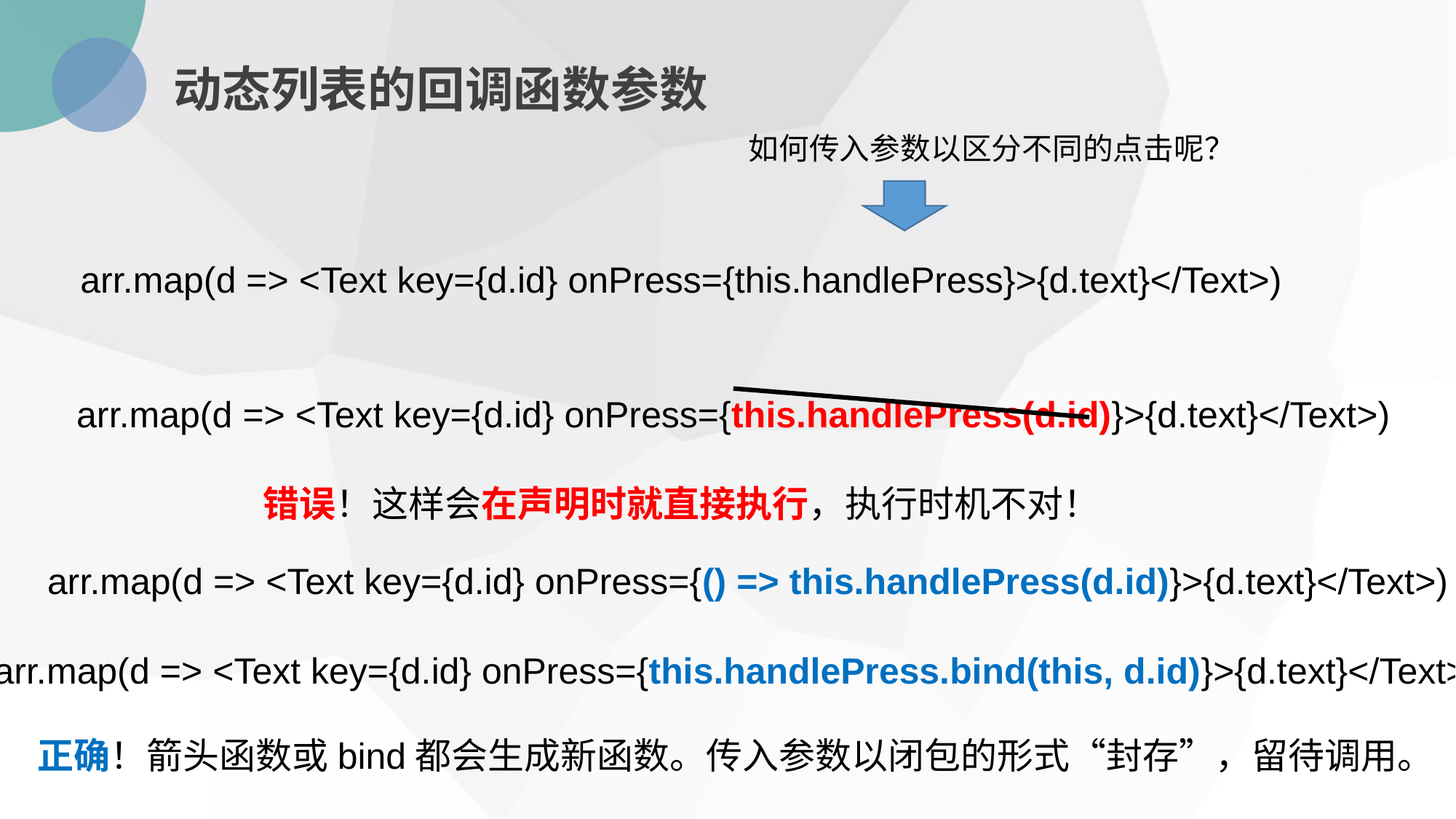

动态列表的回调函数参数
如何传入参数以区分不同的点击呢？

arr.map(d => <Text key={d.id} onPress={this.handlePress}>{d.text}</Text>)
arr.map(d => <Text key={d.id} onPress={this.handlePress(d.id)}>{d.text}</Text>)
错误！这样会在声明时就直接执行，执行时机不对！
arr.map(d => <Text key={d.id} onPress={() => this.handlePress(d.id)}>{d.text}</Text>)
arr.map(d => <Text key={d.id} onPress={this.handlePress.bind(this, d.id)}>{d.text}</Text>)
正确！箭头函数或bind都会生成新函数。传入参数以闭包的形式“封存”，留待调用。